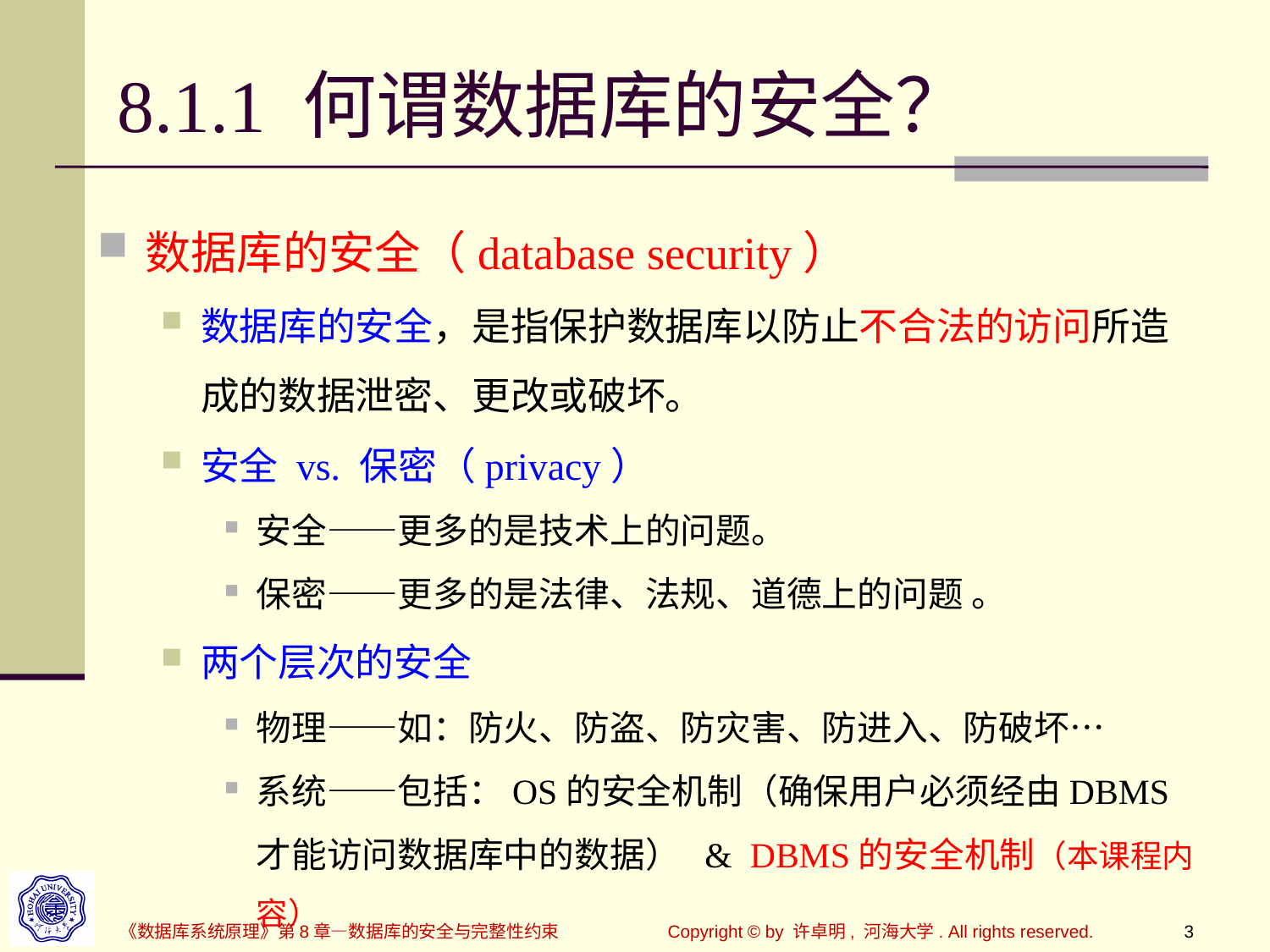

# 8.1.1 何谓数据库的安全？
数据库的安全（database security）
数据库的安全，是指保护数据库以防止不合法的访问所造成的数据泄密、更改或破坏。
安全 vs. 保密（privacy）
安全——更多的是技术上的问题。
保密——更多的是法律、法规、道德上的问题 。
两个层次的安全
物理——如：防火、防盗、防灾害、防进入、防破坏…
系统——包括：OS的安全机制（确保用户必须经由DBMS才能访问数据库中的数据）  &  DBMS的安全机制（本课程内容）
《数据库系统原理》第8章—数据库的安全与完整性约束
Copyright © by 许卓明, 河海大学. All rights reserved.
3